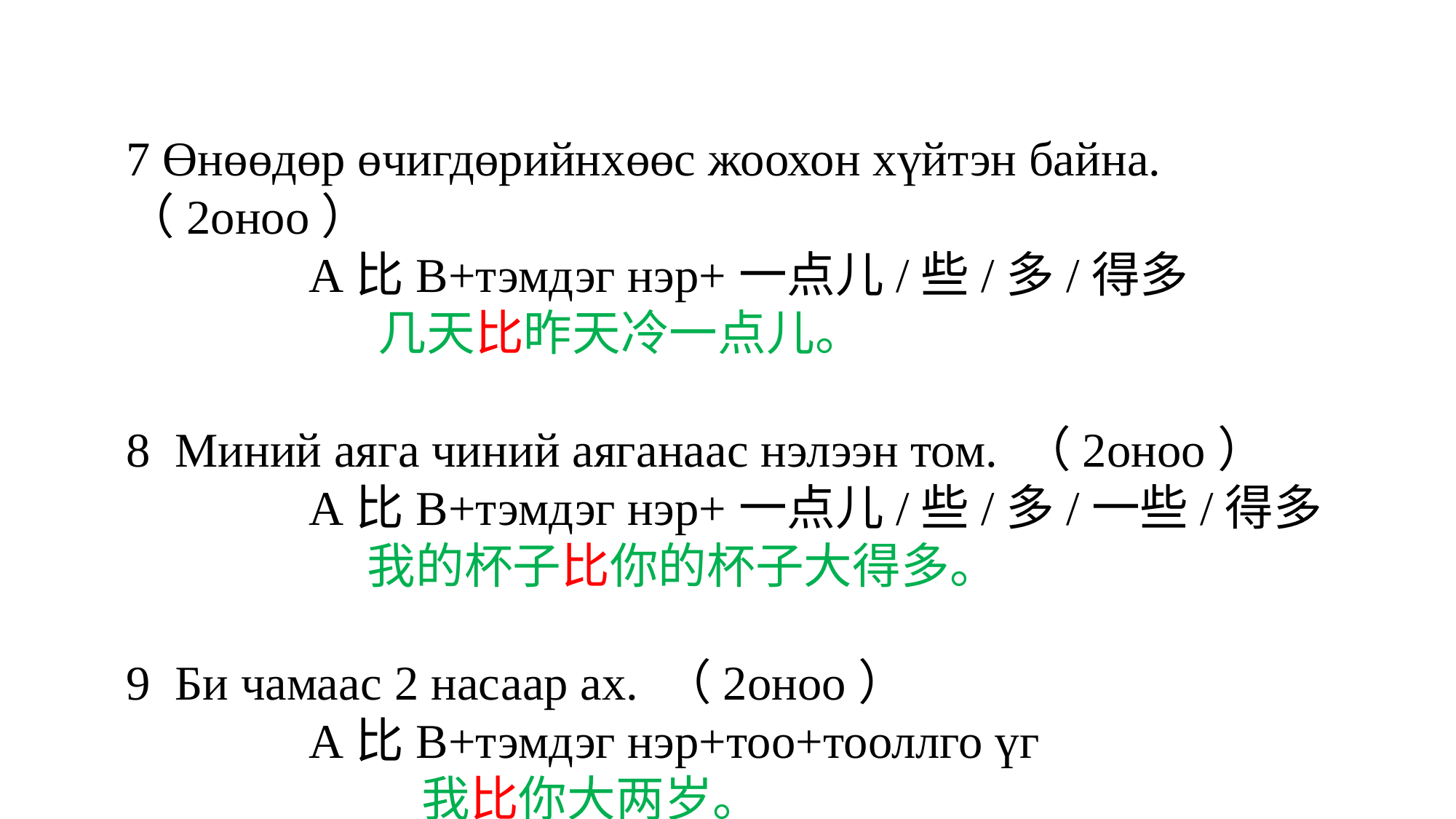

7 Өнөөдөр өчигдөрийнхөөс жоохон хүйтэн байна. （2оноо）
               A比B+тэмдэг нэр+一点儿/些/多/得多
                      几天比昨天冷一点儿。

8  Миний аяга чиний аяганаас нэлээн том. （2оноо）
               A比B+тэмдэг нэр+一点儿/些/多/一些/得多
                     我的杯子比你的杯子大得多。

9  Би чамаас 2 насаар ах. （2оноо）
               A比B+тэмдэг нэр+тоо+тооллго үг
                          我比你大两岁。